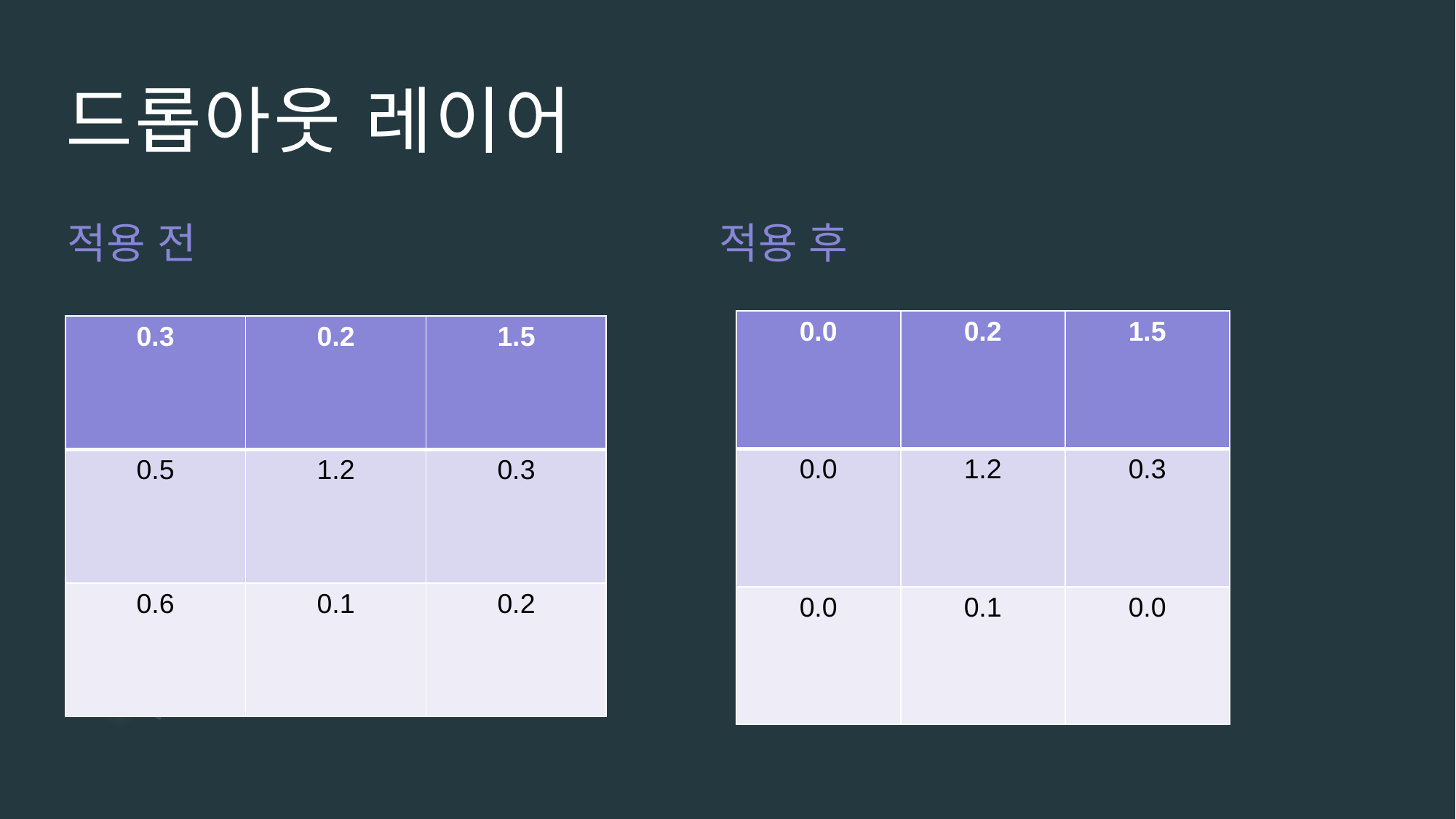

# 드롭아웃 레이어

적용 전
적용 후
| 0.0​ | 0.2​ | 1.5​ |
| --- | --- | --- |
| 0.0​ | 1.2​ | 0.3​ |
| 0.0​ | 0.1​ | 0.0​ |
| 0.3​ | 0.2​ | 1.5​ |
| --- | --- | --- |
| 0.5​ | 1.2​ | 0.3​ |
| 0.6​ | 0.1​ | 0.2​ |